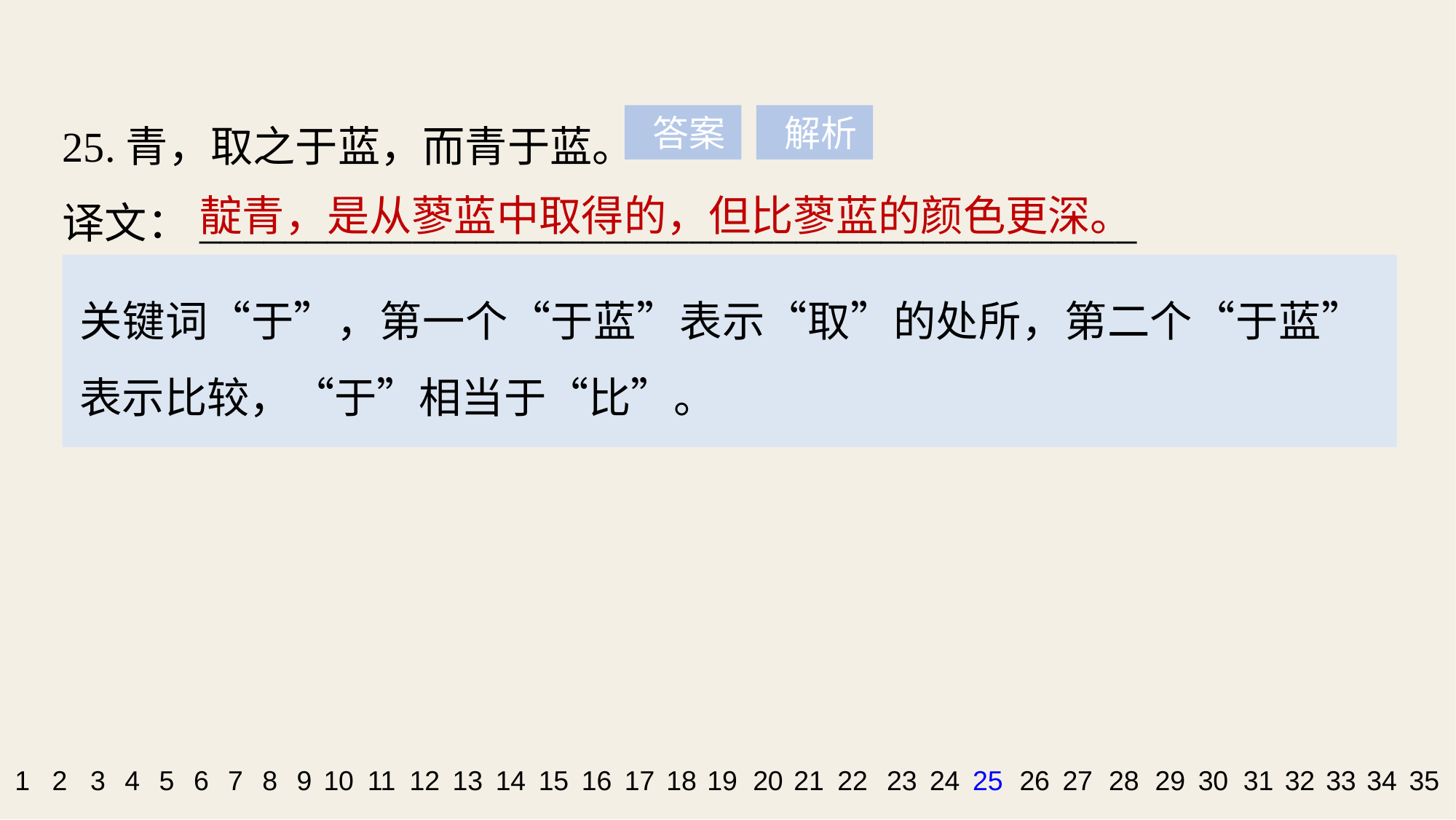

25.青，取之于蓝，而青于蓝。
译文：____________________________________________
 答案
 解析
靛青，是从蓼蓝中取得的，但比蓼蓝的颜色更深。

关键词“于”，第一个“于蓝”表示“取”的处所，第二个“于蓝”表示比较，“于”相当于“比”。
1
2
3
4
5
6
7
8
9
10
11
12
13
14
15
16
17
18
19
20
21
22
23
24
25
26
27
28
29
30
31
32
33
34
35